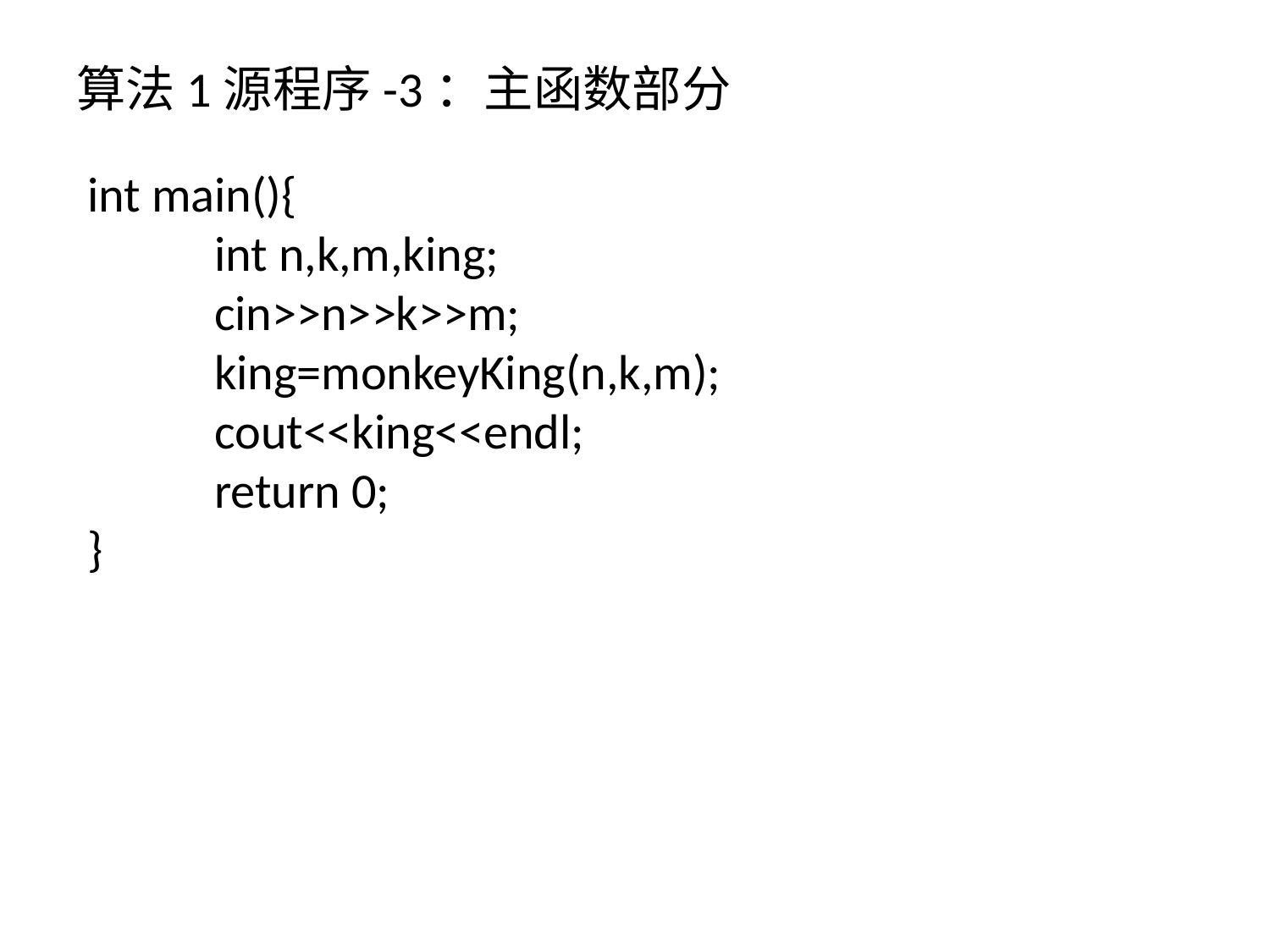

# 算法1源程序-3：主函数部分
int main(){
	int n,k,m,king;
	cin>>n>>k>>m;
	king=monkeyKing(n,k,m);
	cout<<king<<endl;
	return 0;
}